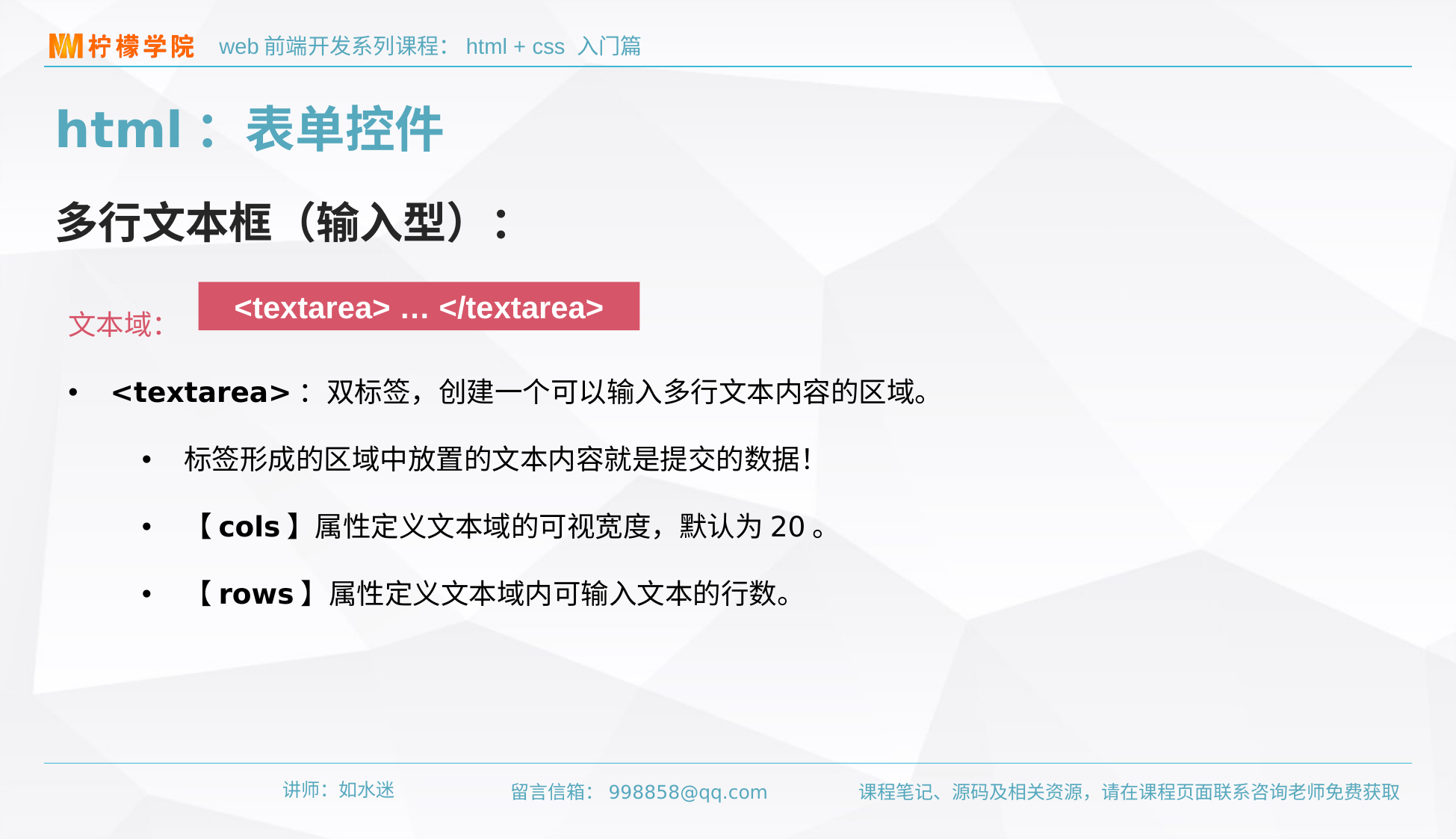

html：表单控件
多行文本框（输入型）：
文本域：
<textarea>：双标签，创建一个可以输入多行文本内容的区域。
标签形成的区域中放置的文本内容就是提交的数据！
【cols】属性定义文本域的可视宽度，默认为20。
【rows】属性定义文本域内可输入文本的行数。
<textarea> … </textarea>